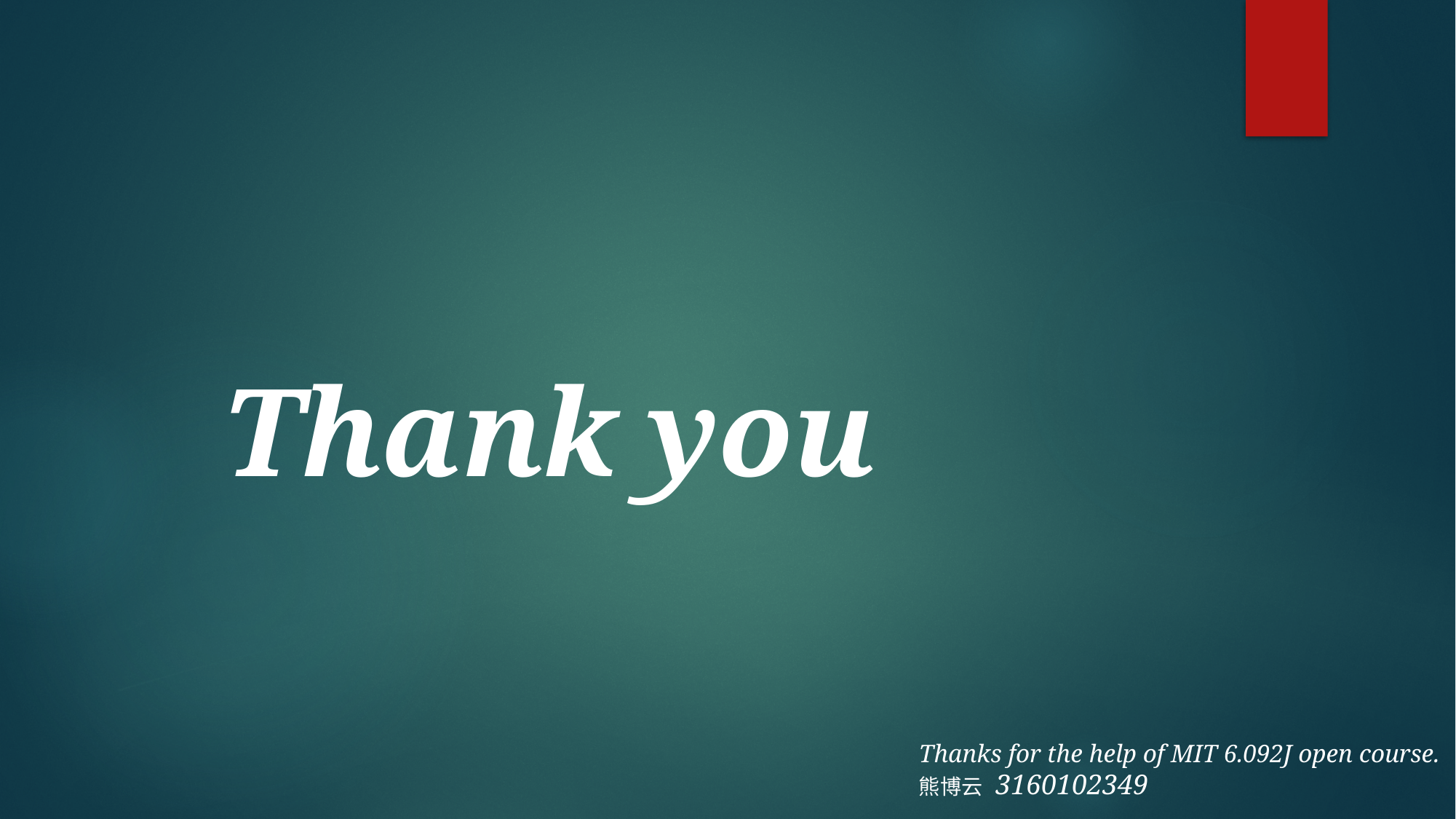

Thank you
Thanks for the help of MIT 6.092J open course.
熊博云 3160102349